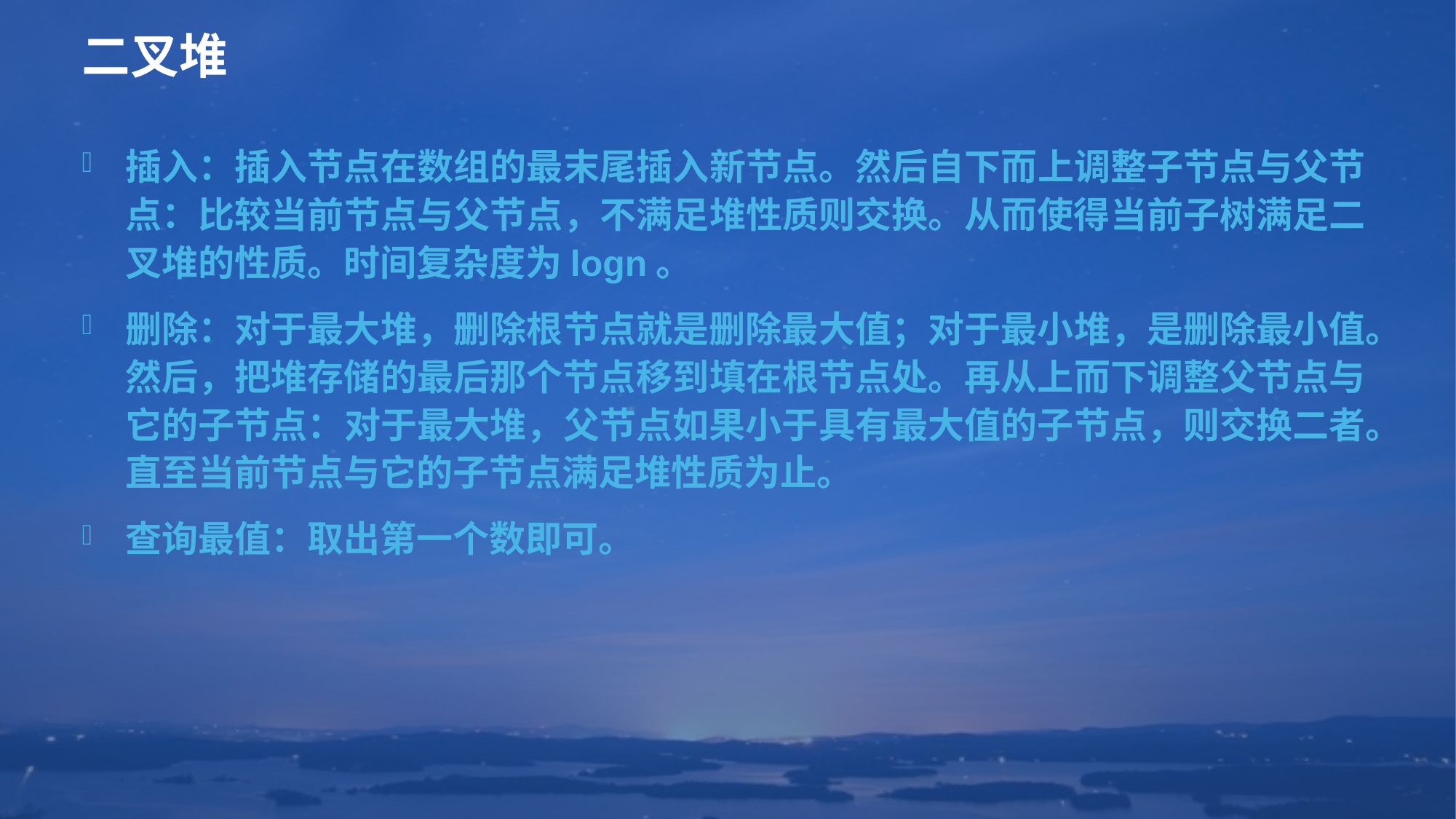

# 二叉堆
插入：插入节点在数组的最末尾插入新节点。然后自下而上调整子节点与父节点：比较当前节点与父节点，不满足堆性质则交换。从而使得当前子树满足二叉堆的性质。时间复杂度为logn。
删除：对于最大堆，删除根节点就是删除最大值；对于最小堆，是删除最小值。然后，把堆存储的最后那个节点移到填在根节点处。再从上而下调整父节点与它的子节点：对于最大堆，父节点如果小于具有最大值的子节点，则交换二者。直至当前节点与它的子节点满足堆性质为止。
查询最值：取出第一个数即可。